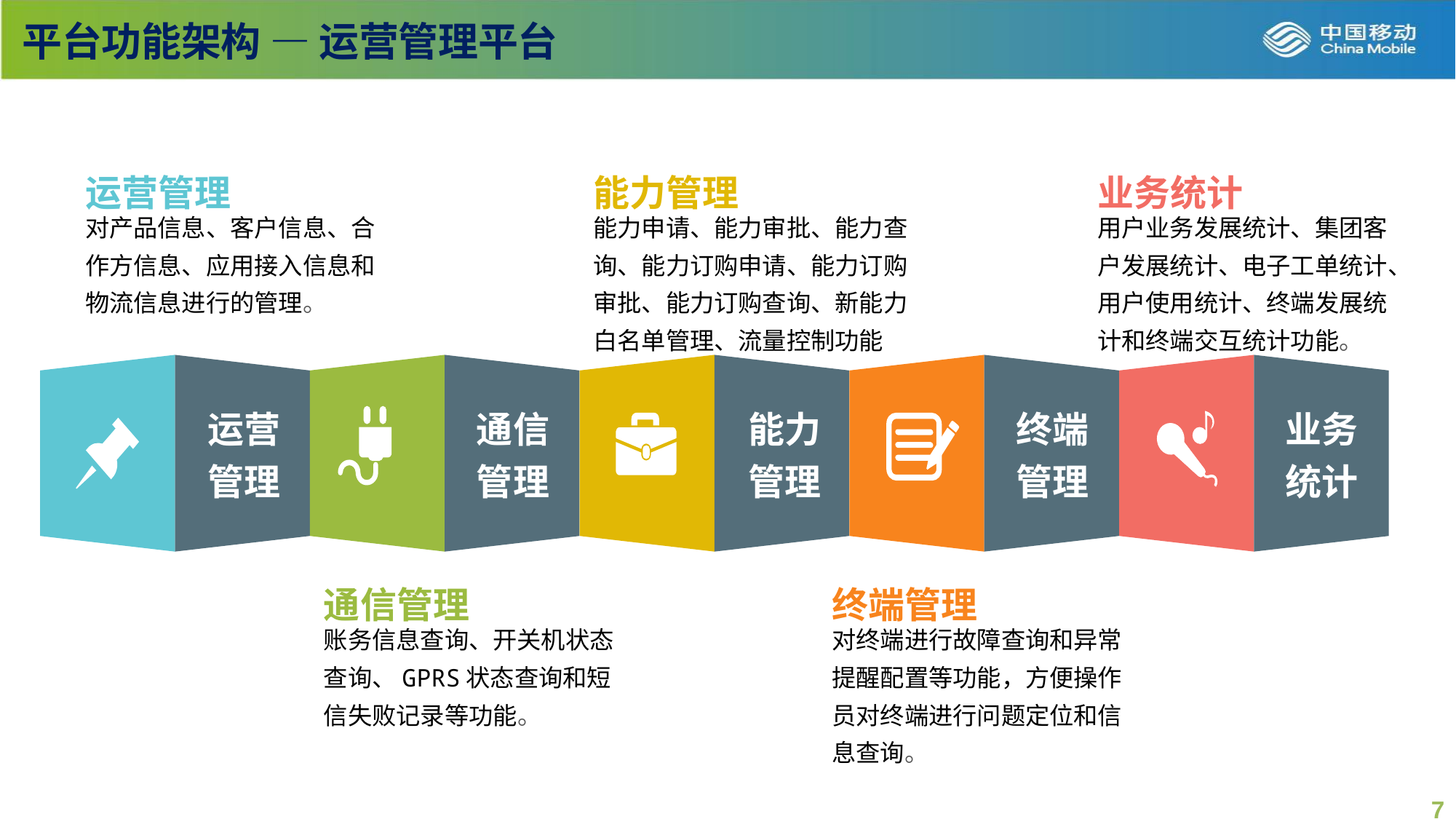

# 平台功能架构 — 运营管理平台
运营管理
能力管理
业务统计
对产品信息、客户信息、合作方信息、应用接入信息和物流信息进行的管理。
能力申请、能力审批、能力查询、能力订购申请、能力订购审批、能力订购查询、新能力白名单管理、流量控制功能
用户业务发展统计、集团客户发展统计、电子工单统计、用户使用统计、终端发展统计和终端交互统计功能。

运营
管理
通信
管理
能力
管理
终端
管理
业务
统计

通信管理
终端管理
账务信息查询、开关机状态查询、GPRS状态查询和短信失败记录等功能。
对终端进行故障查询和异常提醒配置等功能，方便操作员对终端进行问题定位和信息查询。